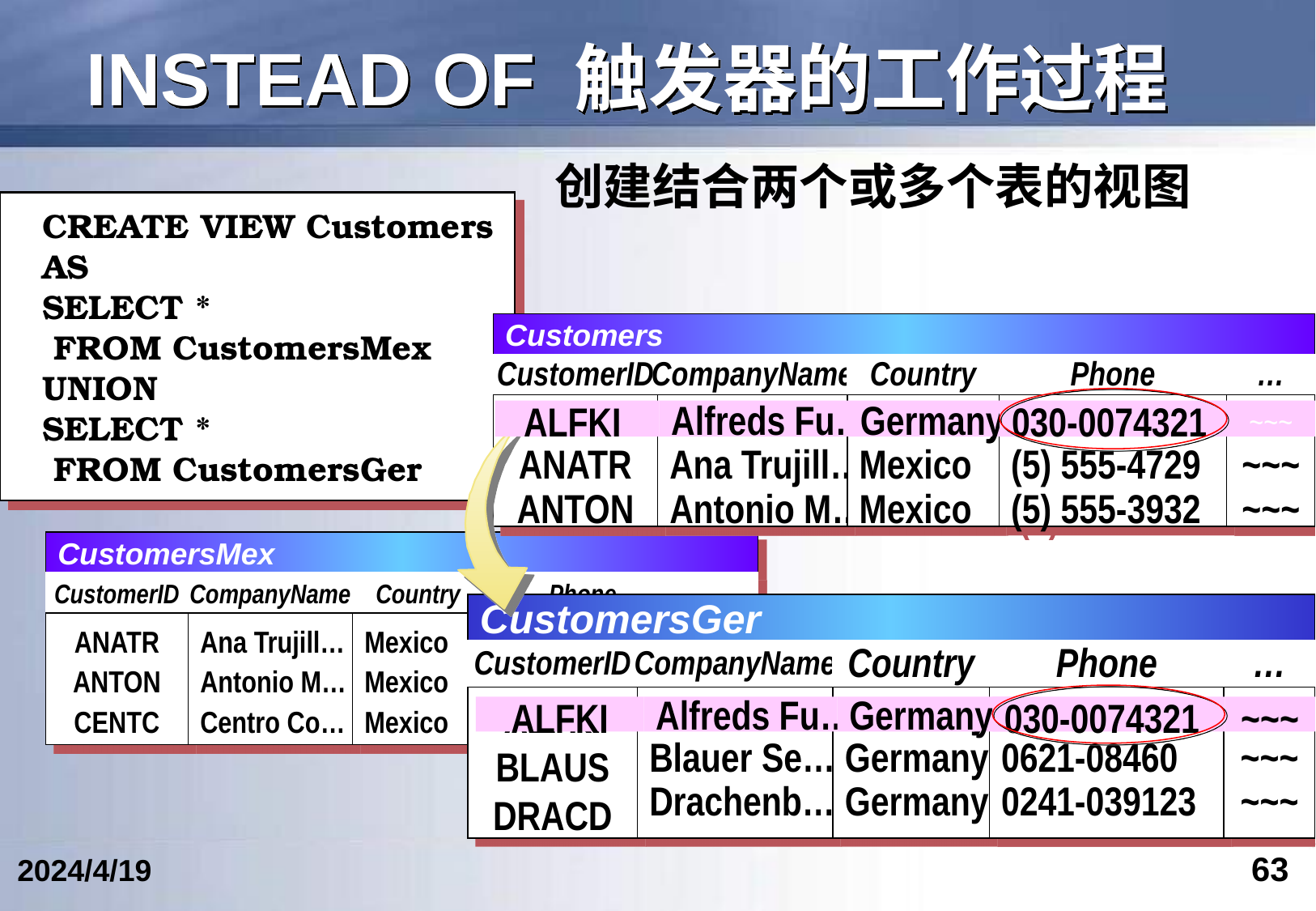

# INSTEAD OF 触发器的工作过程
创建结合两个或多个表的视图
CREATE VIEW Customers AS
SELECT *
 FROM CustomersMex
UNION
SELECT *
 FROM CustomersGer
Customers
CustomerID
CompanyName
Country
Phone
…
ALFKI
ANATR
ANTON

Alfreds Fu…
Ana Trujill…
Antonio M…
Germany
Mexico
Mexico
030-0074321
(5) 555-4729
(5) 555-3932
~~~
~~~
~~~

ALFKI
Alfreds Fu…
Germany
030-0074321
~~~

CustomersMex
CustomerID
CompanyName
Country
Phone
…
ANATR
ANTON
CENTC

Ana Trujill…
Antonio M…
Centro Co…
Mexico
Mexico
Mexico
(5) 555-4729
(5) 555-3932
(5) 555-3392
~~~
~~~
~~~
CustomersGer
CustomerID
CompanyName
Country
Phone
…
ALFKI
BLAUS
DRACD

Alfreds Fu…
Blauer Se…
Drachenb…
Germany
Germany
Germany
030-0074321
0621-08460
0241-039123
~~~
~~~
~~~

ALFKI
Alfreds Fu…
Germany
030-0074321
~~~
63
2024/4/19